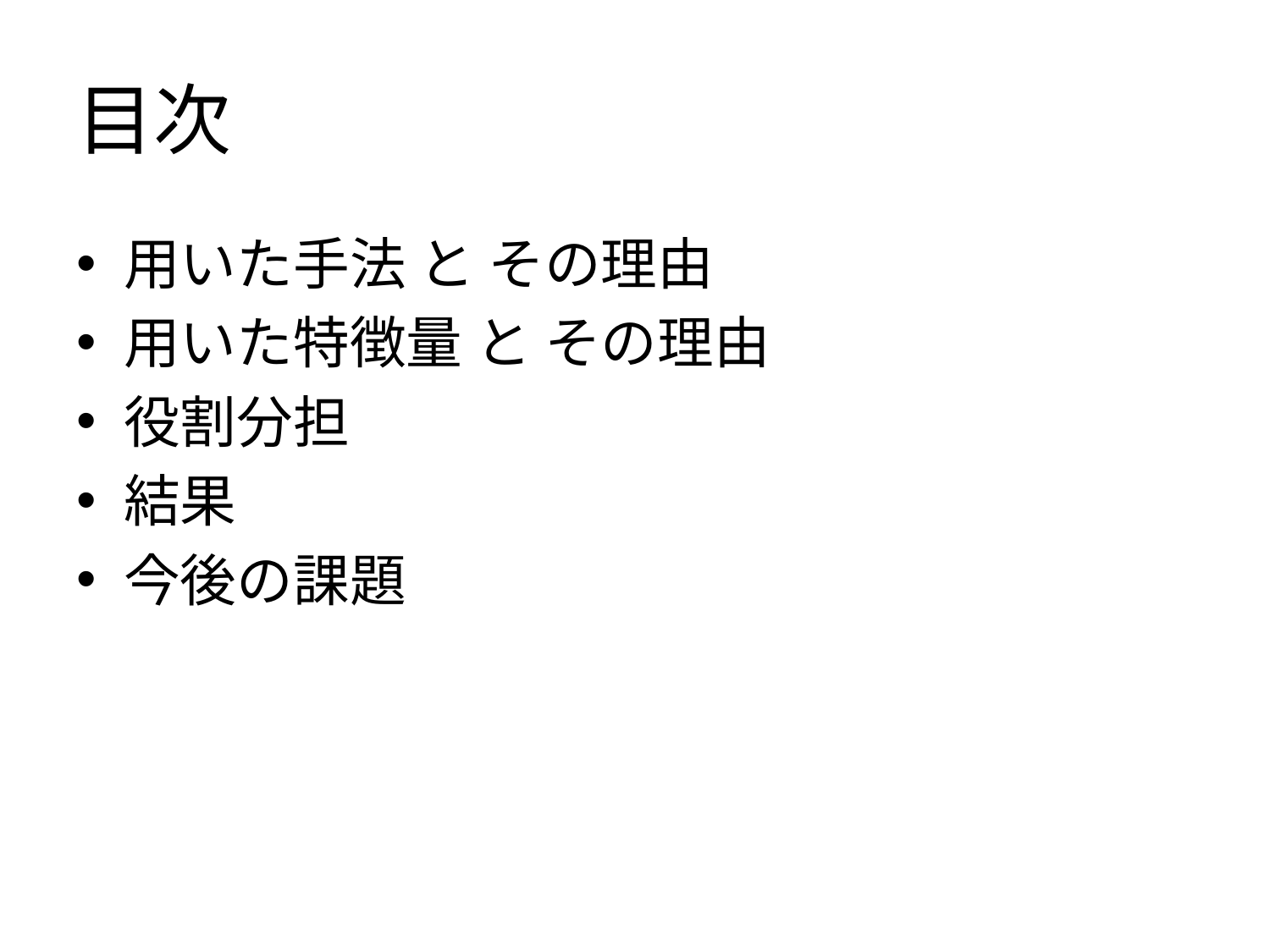

# 目次
用いた手法 と その理由
用いた特徴量 と その理由
役割分担
結果
今後の課題